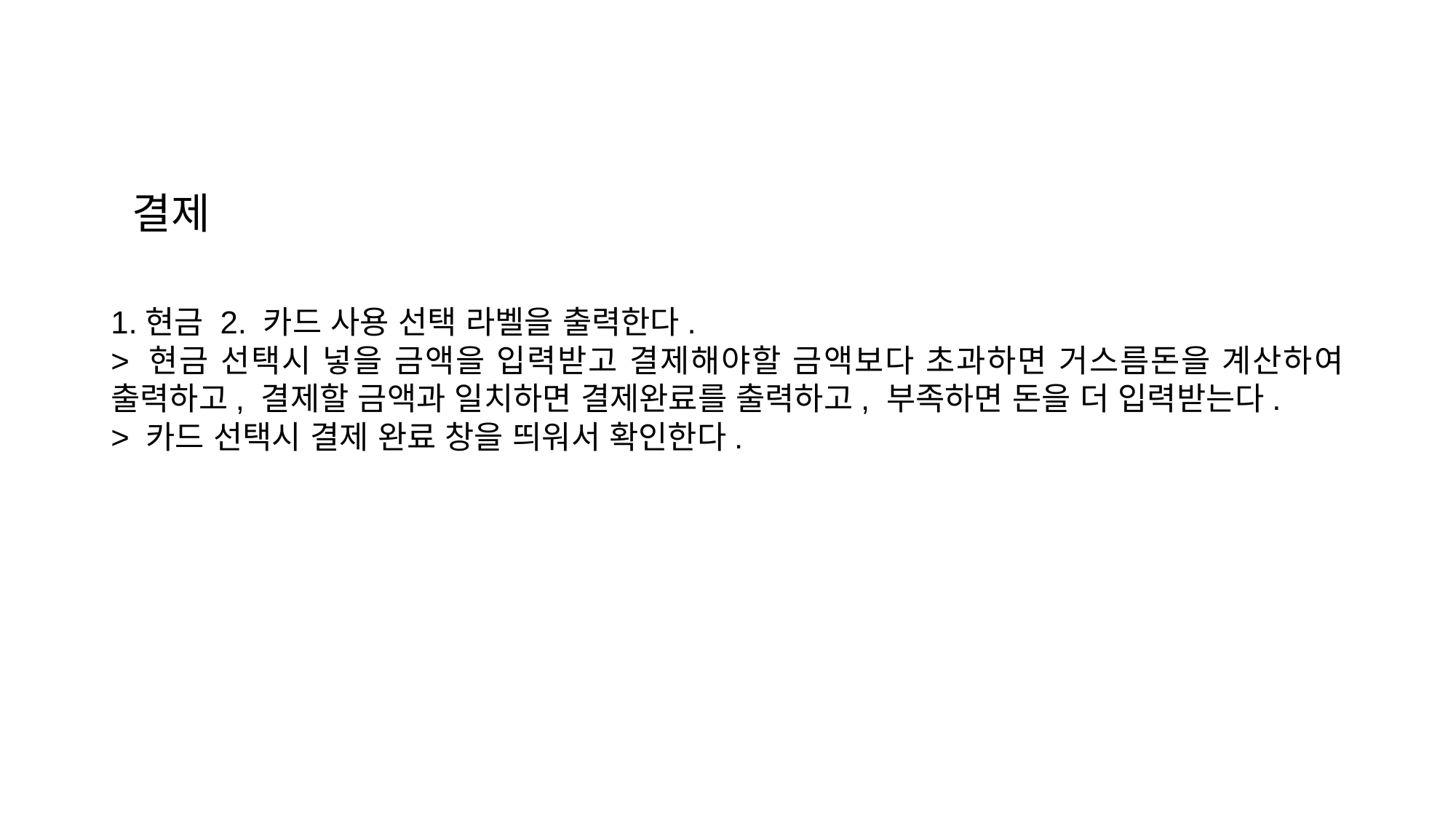

결제

1.현금 2. 카드 사용 선택 라벨을 출력한다.
> 현금 선택시 넣을 금액을 입력받고 결제해야할 금액보다 초과하면 거스름돈을 계산하여 출력하고, 결제할 금액과 일치하면 결제완료를 출력하고, 부족하면 돈을 더 입력받는다.
> 카드 선택시 결제 완료 창을 띄워서 확인한다.